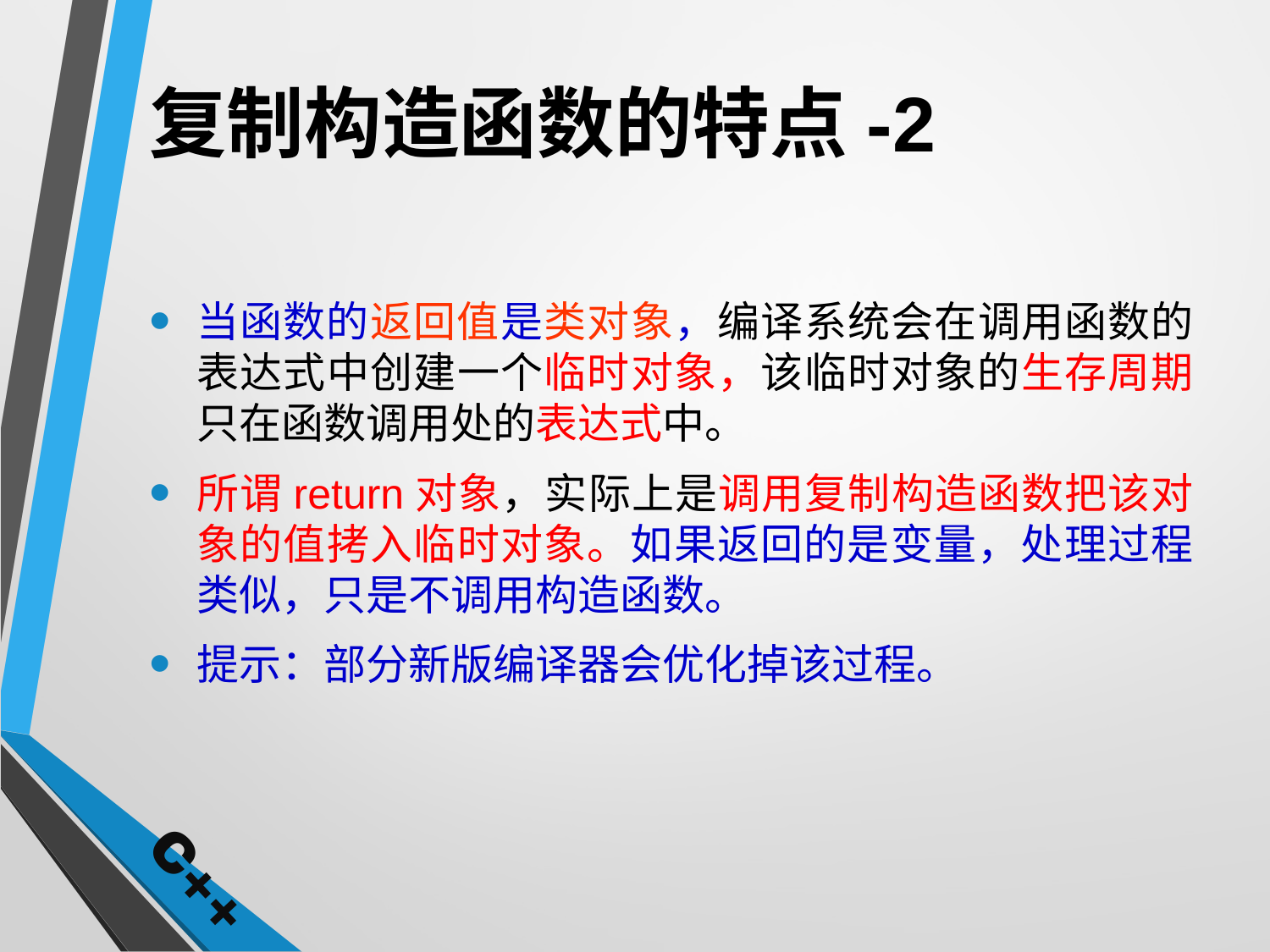

# 复制构造函数的特点-2
当函数的返回值是类对象，编译系统会在调用函数的表达式中创建一个临时对象，该临时对象的生存周期只在函数调用处的表达式中。
所谓return对象，实际上是调用复制构造函数把该对象的值拷入临时对象。如果返回的是变量，处理过程类似，只是不调用构造函数。
提示：部分新版编译器会优化掉该过程。